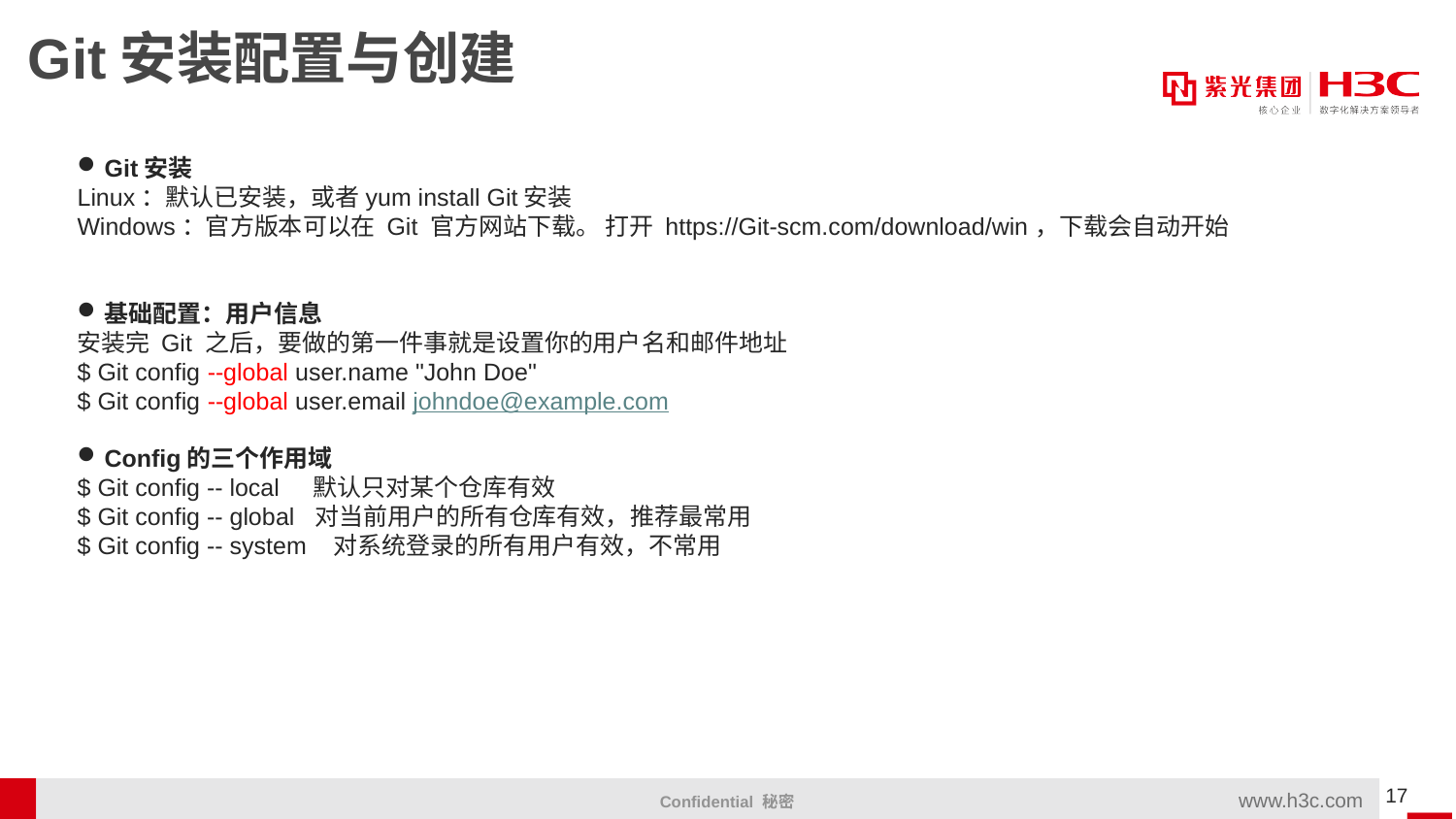

# Git安装配置与创建
Git安装
Linux：默认已安装，或者yum install Git安装
Windows：官方版本可以在 Git 官方网站下载。 打开 https://Git-scm.com/download/win，下载会自动开始

基础配置：用户信息
安装完 Git 之后，要做的第一件事就是设置你的用户名和邮件地址
$ Git config --global user.name "John Doe"
$ Git config --global user.email johndoe@example.com

Config的三个作用域
$ Git config -- local    默认只对某个仓库有效
$ Git config -- global  对当前用户的所有仓库有效，推荐最常用
$ Git config -- system   对系统登录的所有用户有效，不常用